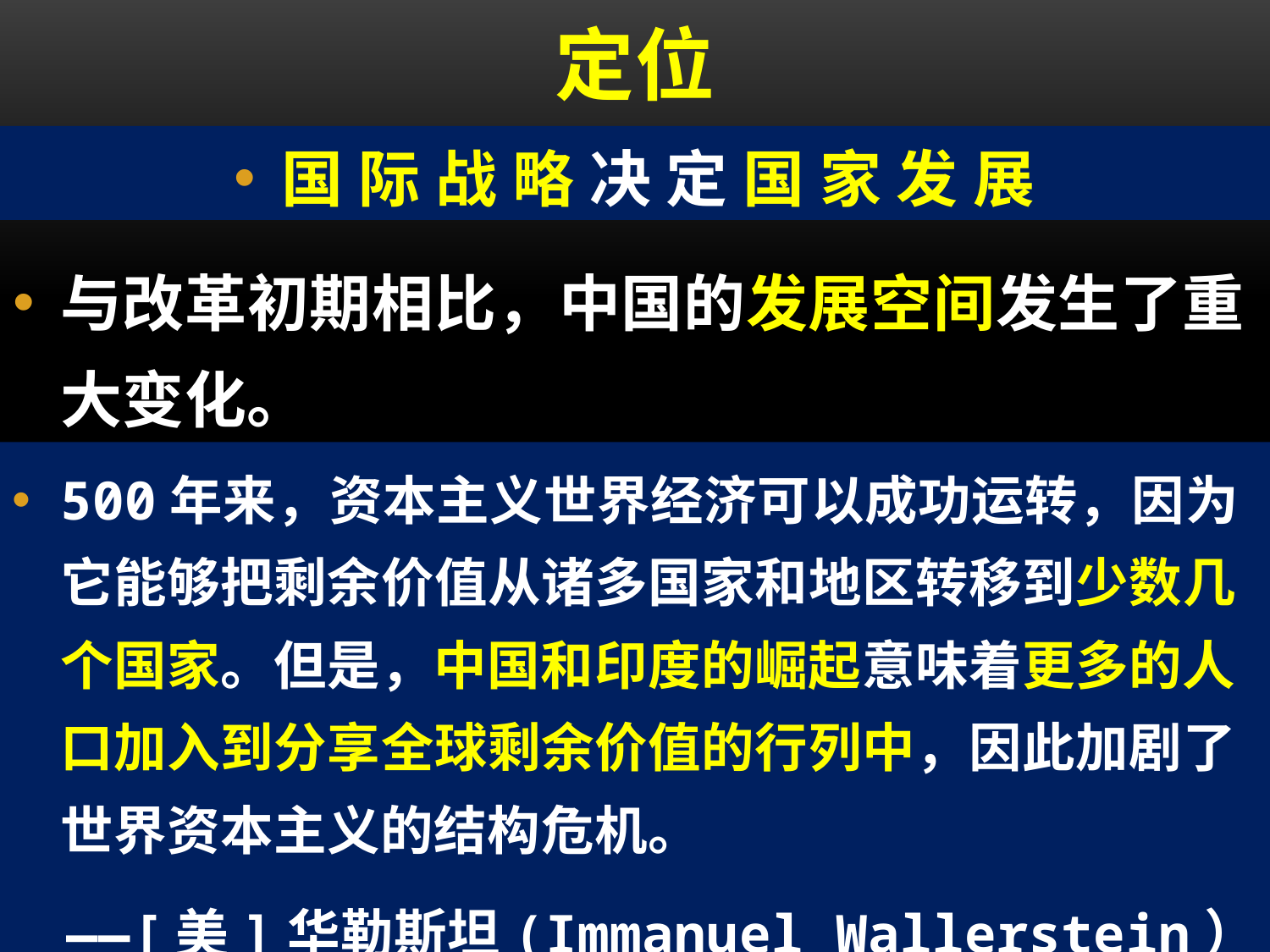

# 定位
国 际 战 略 决 定 国 家 发 展
与改革初期相比，中国的发展空间发生了重大变化。
500年来，资本主义世界经济可以成功运转，因为它能够把剩余价值从诸多国家和地区转移到少数几个国家。但是，中国和印度的崛起意味着更多的人口加入到分享全球剩余价值的行列中，因此加剧了世界资本主义的结构危机。
——[美]华勒斯坦(Immanuel Wallerstein）